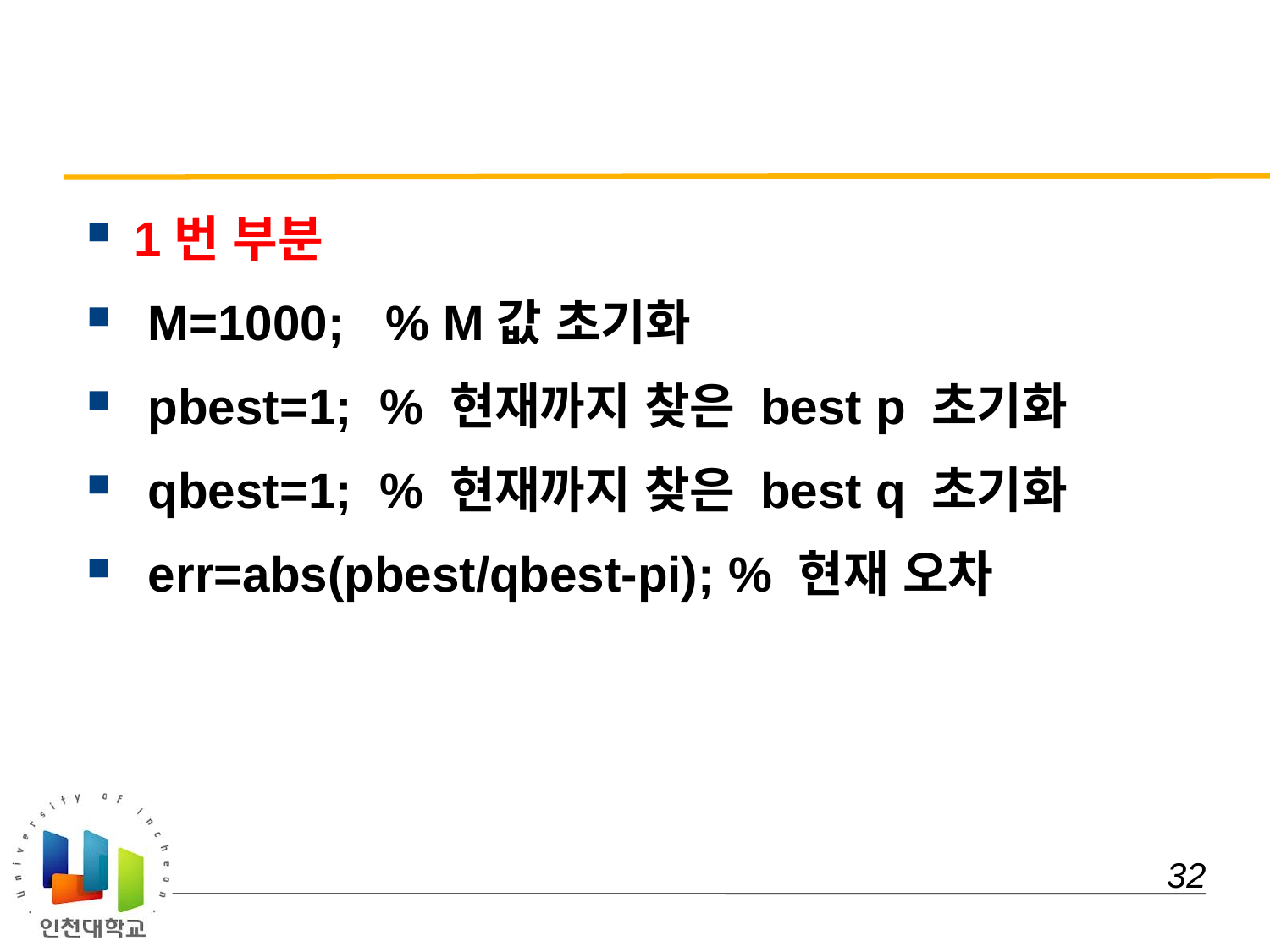

#
1번 부분
 M=1000;   % M값 초기화
 pbest=1;  % 현재까지 찾은 best p 초기화
 qbest=1;  % 현재까지 찾은 best q 초기화
 err=abs(pbest/qbest-pi); % 현재 오차
 32